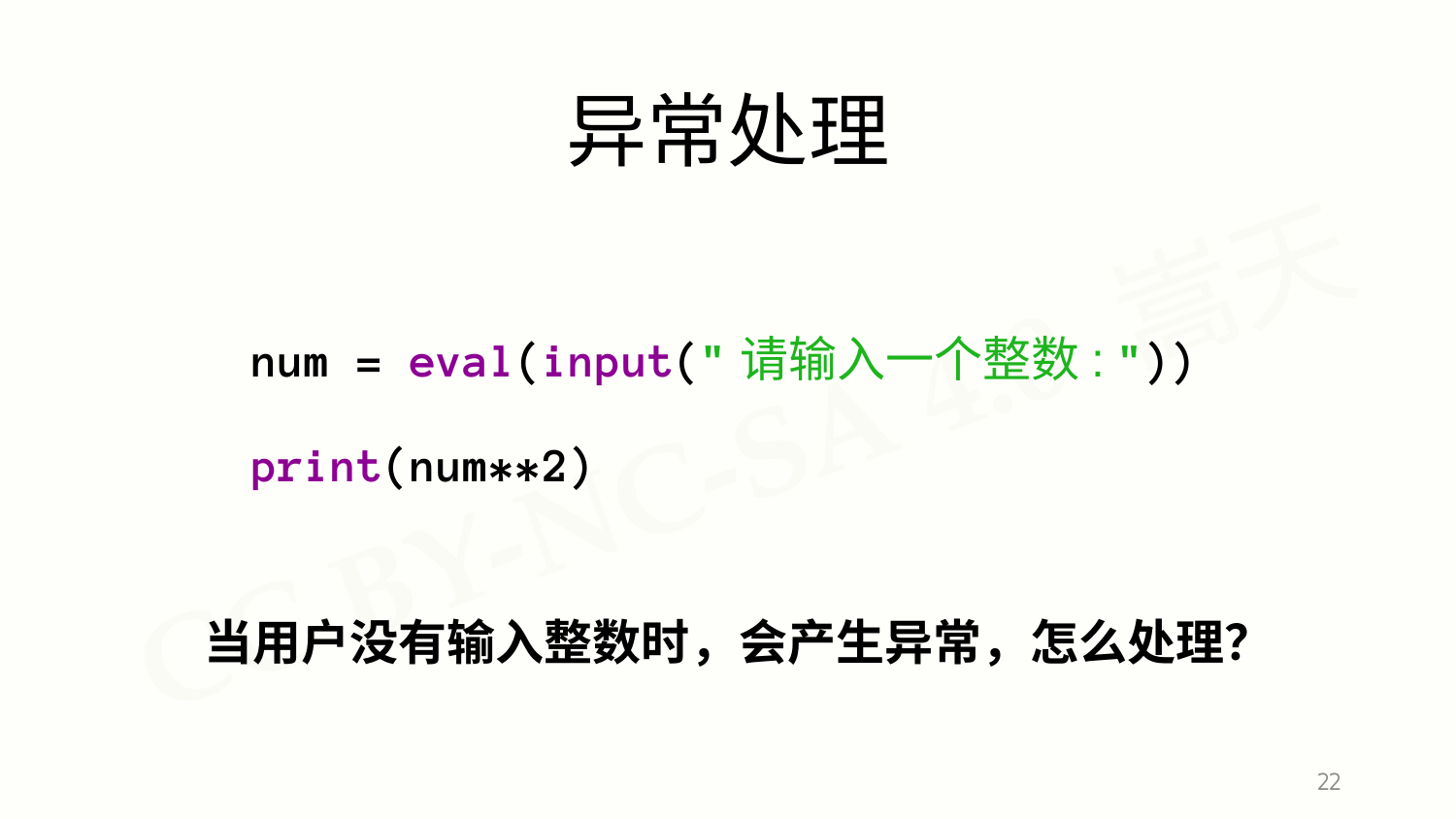

异常处理
num = eval(input("请输入一个整数: "))
print(num**2)
当用户没有输入整数时，会产生异常，怎么处理？
22